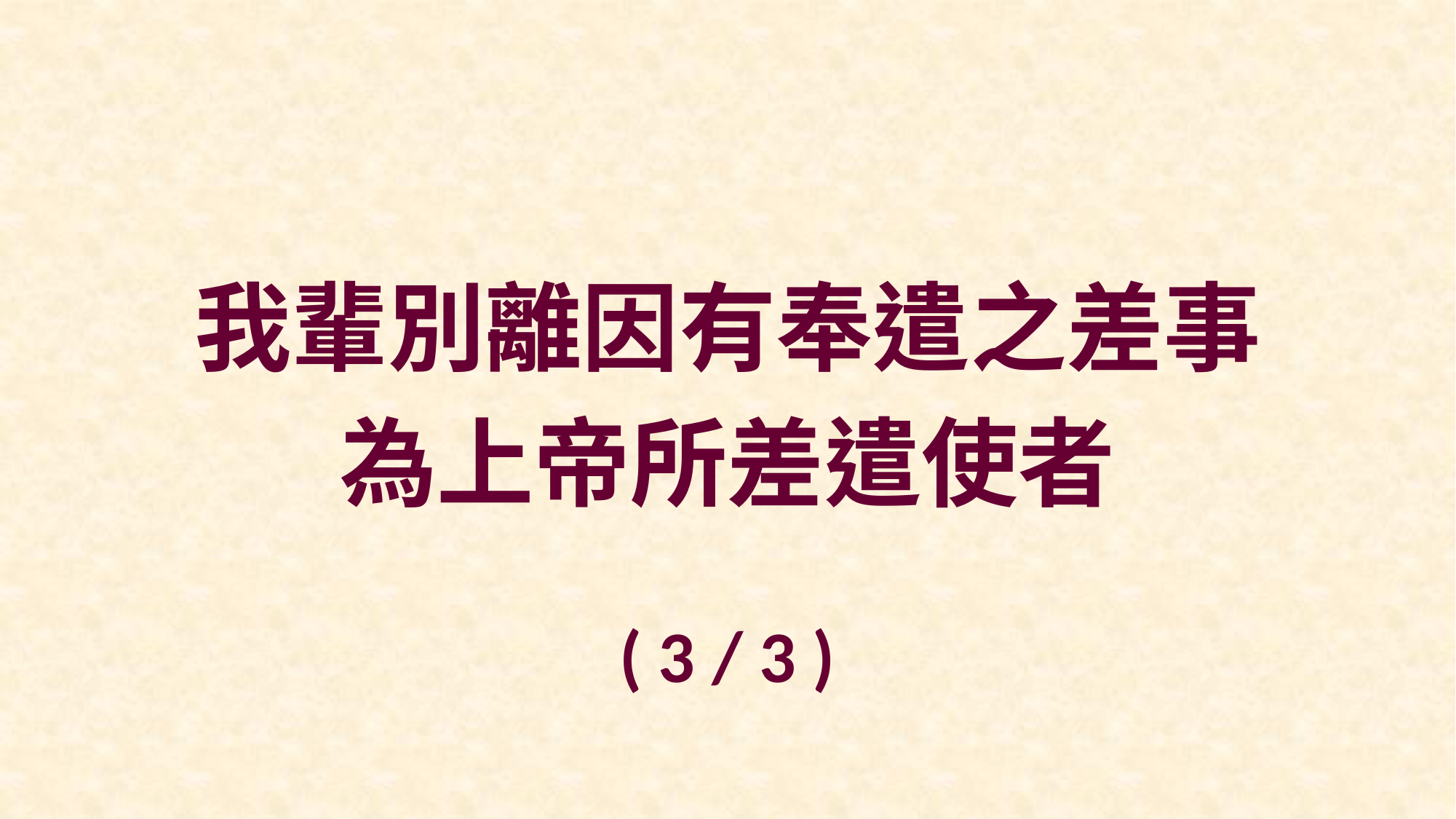

我輩別離因有奉遣之差事
為上帝所差遣使者
( 3 / 3 )